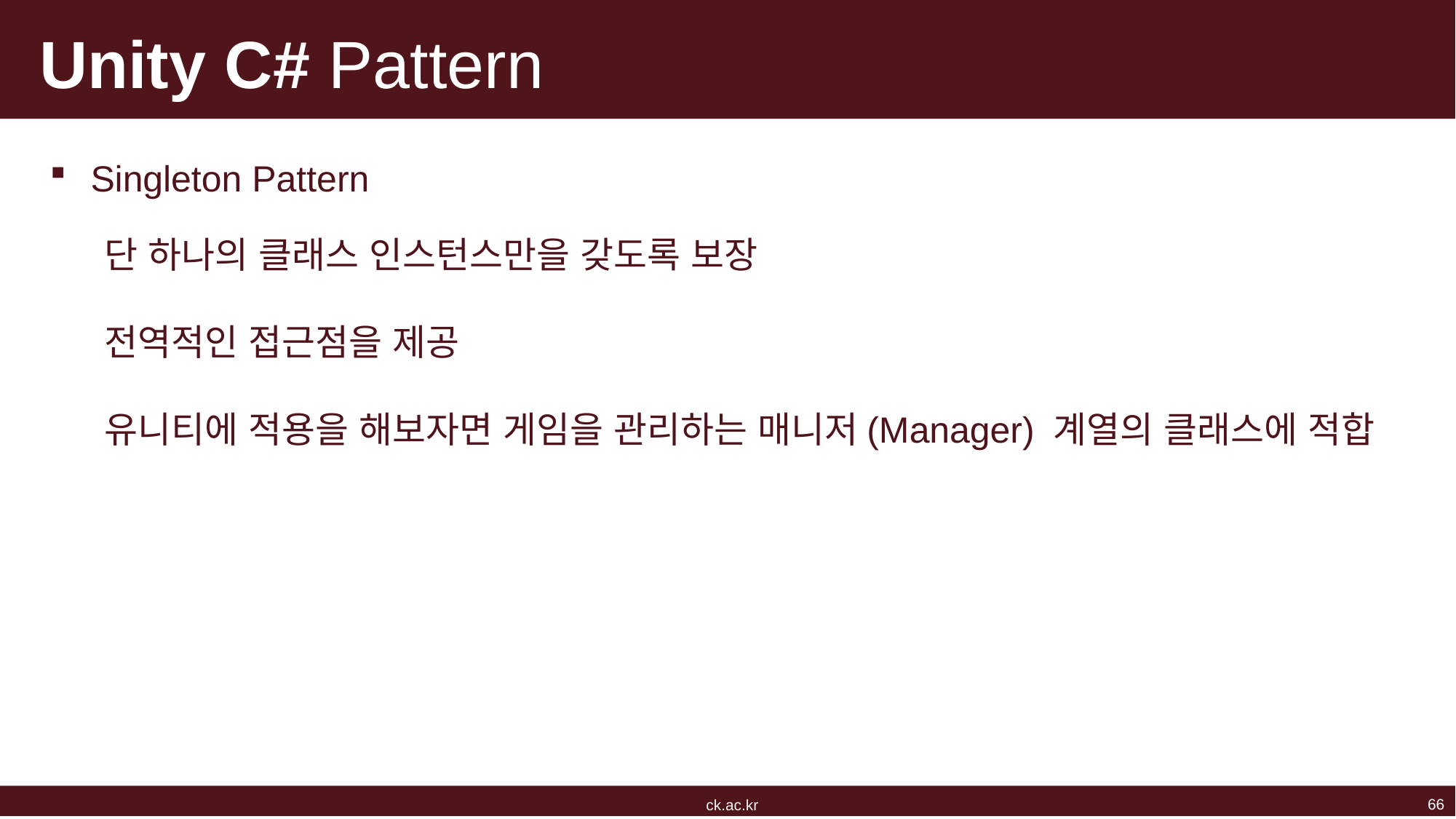

# Unity C# Pattern
Singleton Pattern

단 하나의 클래스 인스턴스만을 갖도록 보장

전역적인 접근점을 제공

유니티에 적용을 해보자면 게임을 관리하는 매니저(Manager) 계열의 클래스에 적합
66
ck.ac.kr